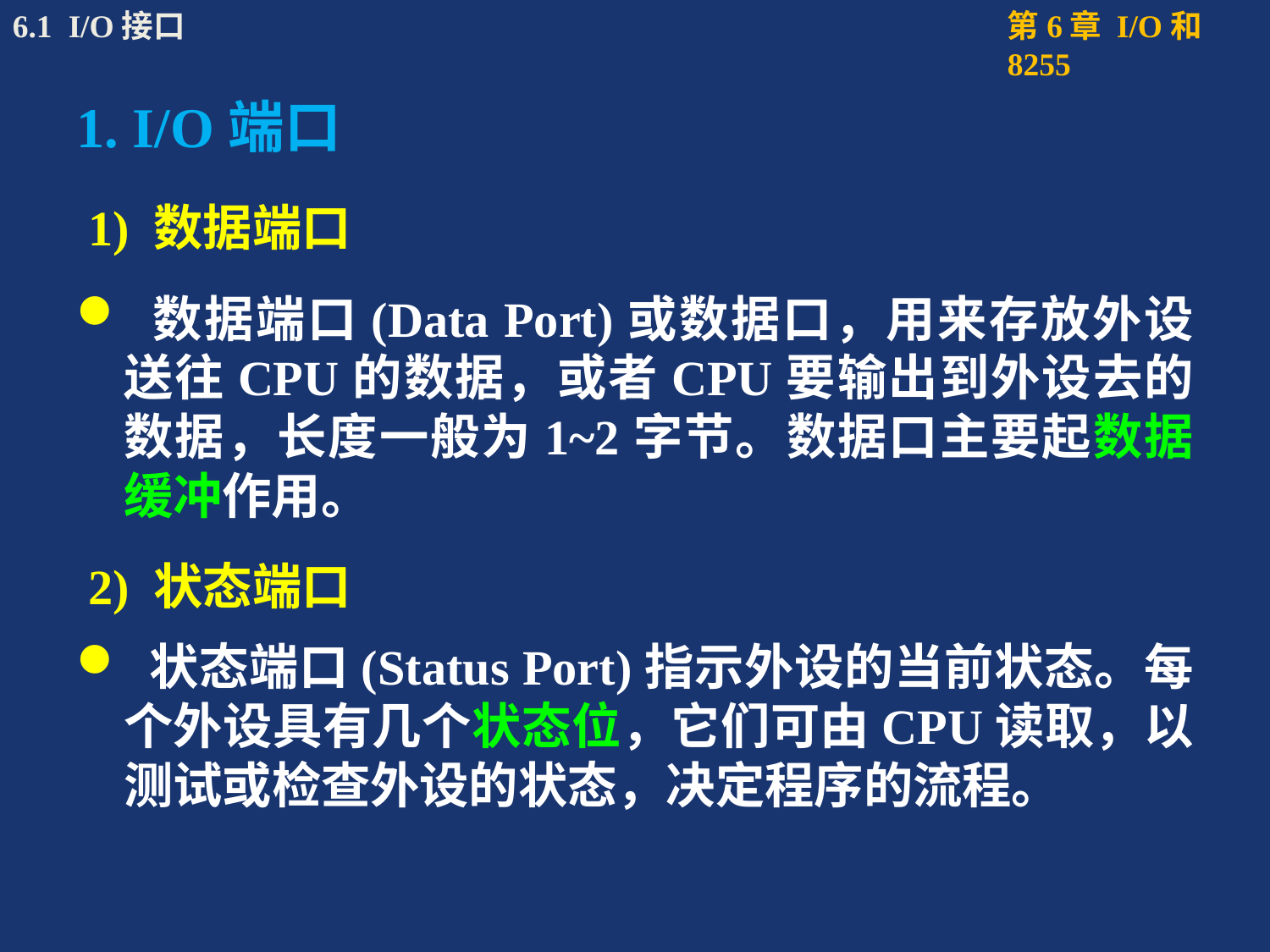

# 1. I/O端口
 1) 数据端口
 数据端口(Data Port)或数据口，用来存放外设送往CPU的数据，或者CPU要输出到外设去的数据，长度一般为1~2字节。数据口主要起数据缓冲作用。
 2) 状态端口
 状态端口(Status Port)指示外设的当前状态。每个外设具有几个状态位，它们可由CPU读取，以测试或检查外设的状态，决定程序的流程。